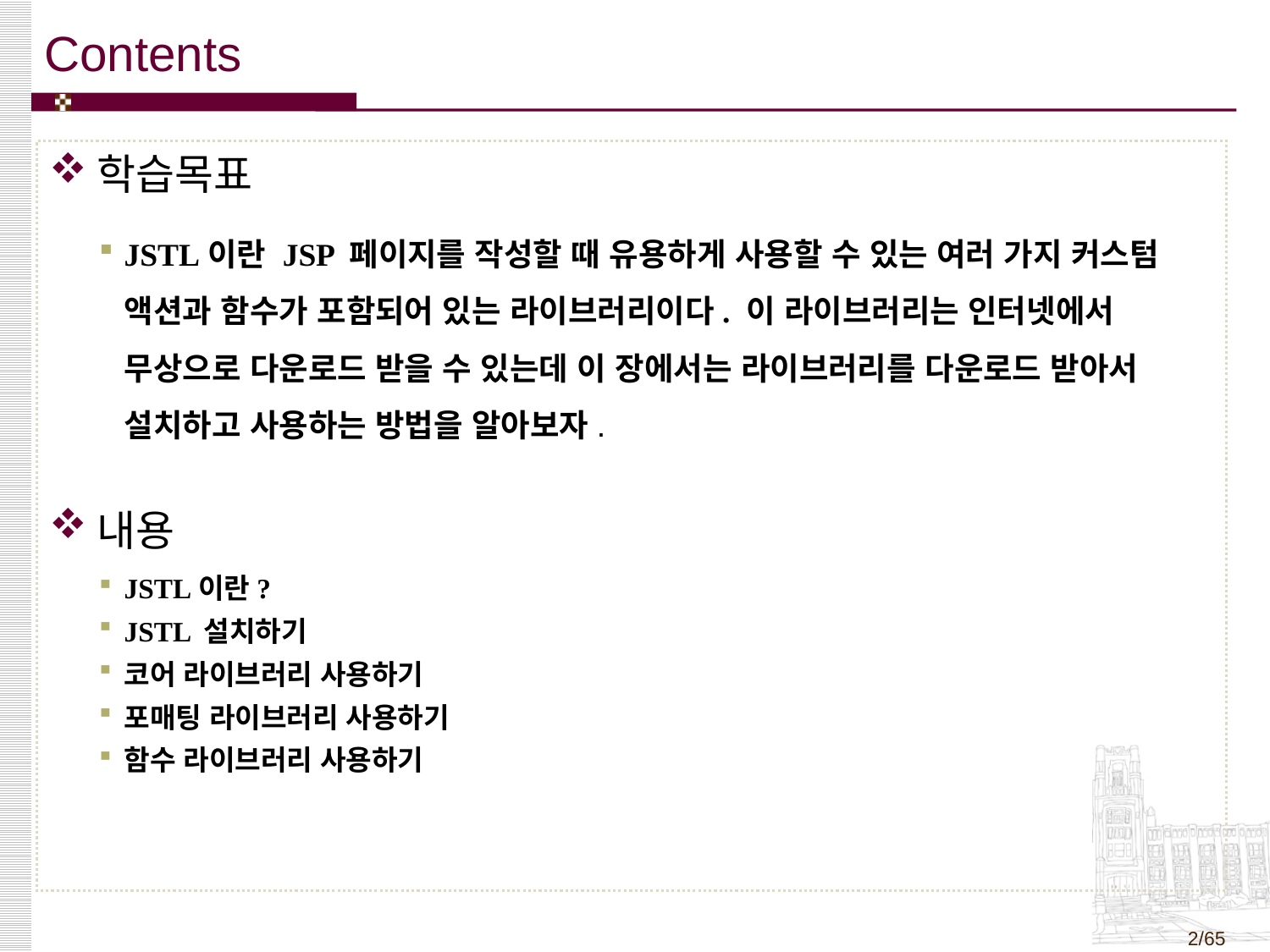

학습목표
JSTL이란 JSP 페이지를 작성할 때 유용하게 사용할 수 있는 여러 가지 커스텀 액션과 함수가 포함되어 있는 라이브러리이다. 이 라이브러리는 인터넷에서 무상으로 다운로드 받을 수 있는데 이 장에서는 라이브러리를 다운로드 받아서 설치하고 사용하는 방법을 알아보자.

내용
JSTL이란?
JSTL 설치하기
코어 라이브러리 사용하기
포매팅 라이브러리 사용하기
함수 라이브러리 사용하기